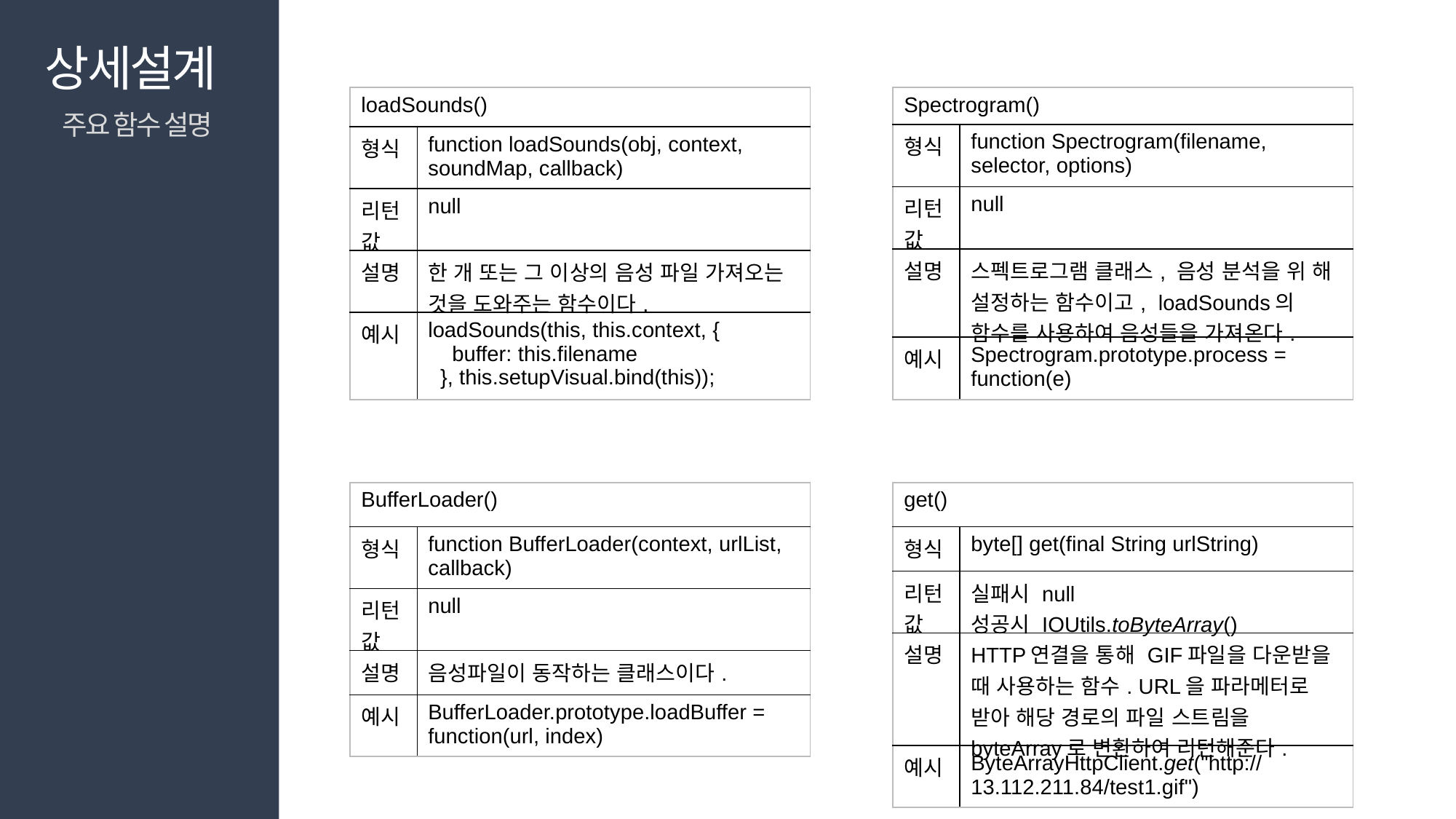

상세설계
| Spectrogram() |  |
| --- | --- |
| 형식 | function Spectrogram(filename, selector, options) |
| 리턴값 | null |
| 설명 | 스펙트로그램 클래스, 음성 분석을 위 해 설정하는 함수이고, loadSounds의 함수를 사용하여 음성들을 가져온다. |
| 예시 | Spectrogram.prototype.process = function(e) |
| loadSounds() |  |
| --- | --- |
| 형식 | function loadSounds(obj, context, soundMap, callback) |
| 리턴값 | null |
| 설명 | 한 개 또는 그 이상의 음성 파일 가져오는 것을 도와주는 함수이다. |
| 예시 | loadSounds(this, this.context, { buffer: this.filename }, this.setupVisual.bind(this)); |
주요 함수 설명
| BufferLoader() |  |
| --- | --- |
| 형식 | function BufferLoader(context, urlList, callback) |
| 리턴값 | null |
| 설명 | 음성파일이 동작하는 클래스이다. |
| 예시 | BufferLoader.prototype.loadBuffer = function(url, index) |
| get() |  |
| --- | --- |
| 형식 | byte[] get(final String urlString) |
| 리턴값 | 실패시 null 성공시 IOUtils.toByteArray() |
| 설명 | HTTP연결을 통해 GIF파일을 다운받을 때 사용하는 함수. URL을 파라메터로 받아 해당 경로의 파일 스트림을 byteArray로 변환하여 리턴해준다. |
| 예시 | ByteArrayHttpClient.get("http://13.112.211.84/test1.gif") |